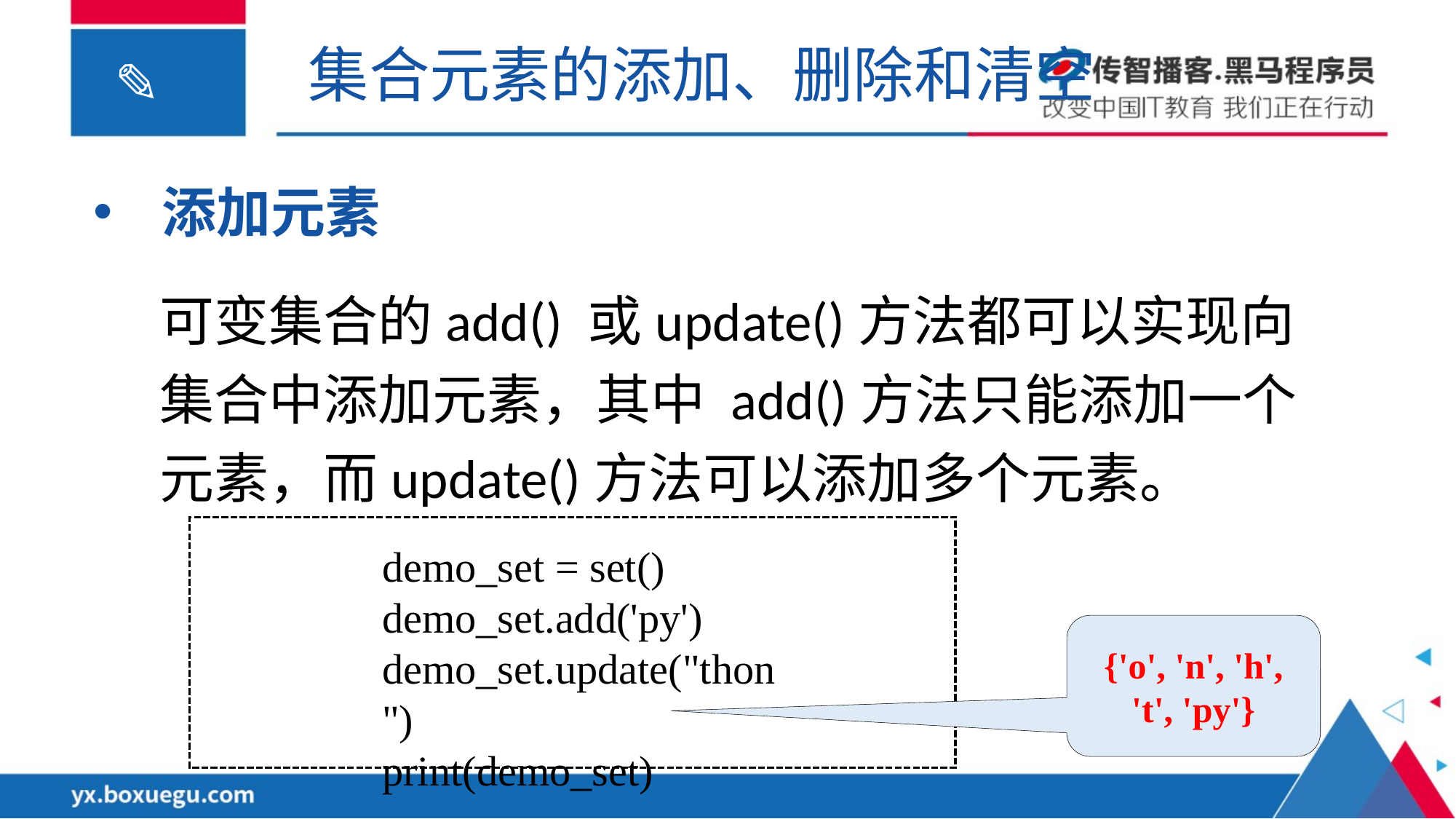

集合元素的添加、删除和清空
添加元素
可变集合的add() 或update()方法都可以实现向集合中添加元素，其中 add()方法只能添加一个元素，而update()方法可以添加多个元素。

demo_set = set()
demo_set.add('py')         demo_set.update("thon")
print(demo_set)
{'o', 'n', 'h', 't', 'py'}